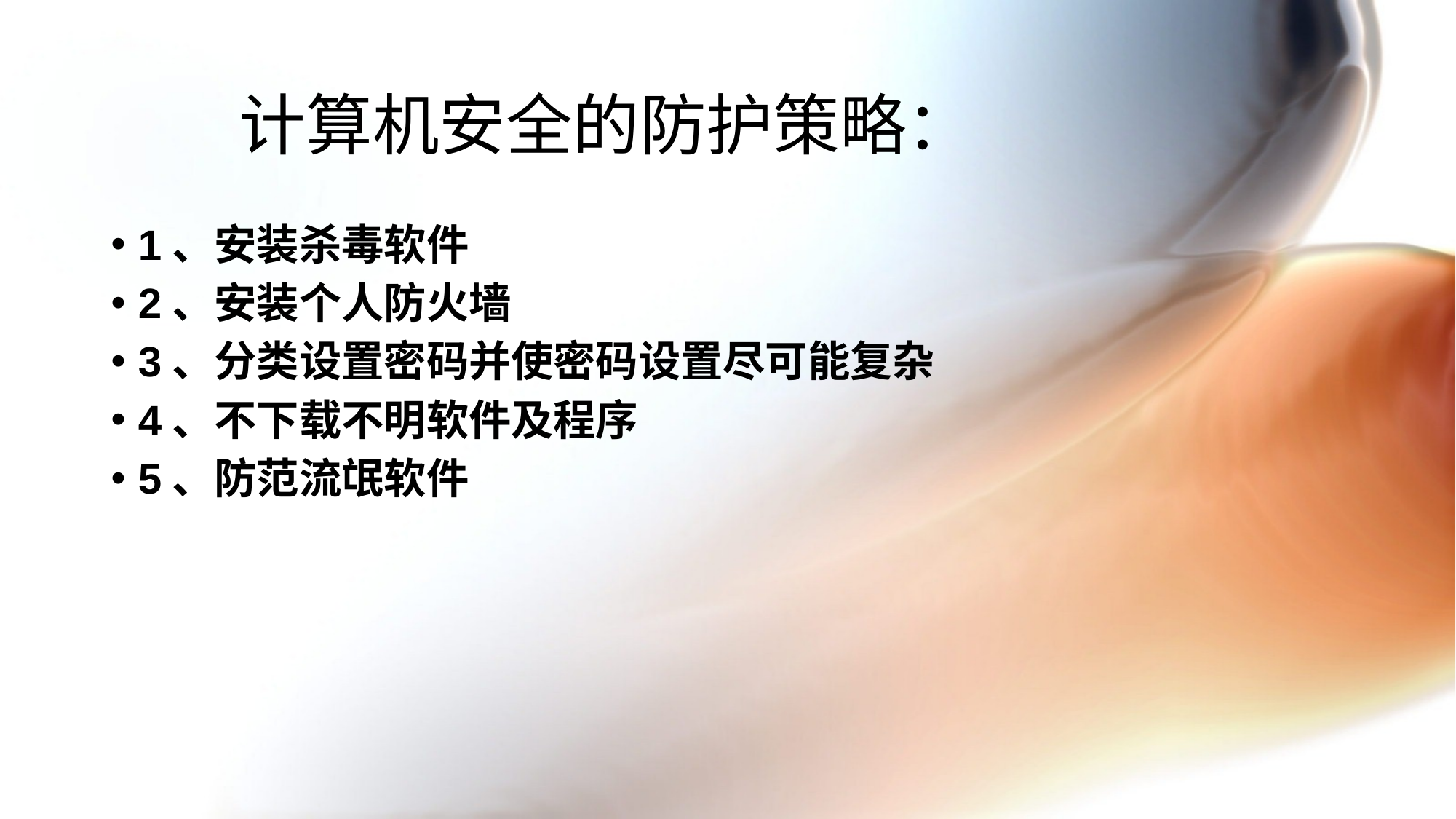

# 计算机安全的防护策略：
1、安装杀毒软件
2、安装个人防火墙
3、分类设置密码并使密码设置尽可能复杂
4、不下载不明软件及程序
5、防范流氓软件